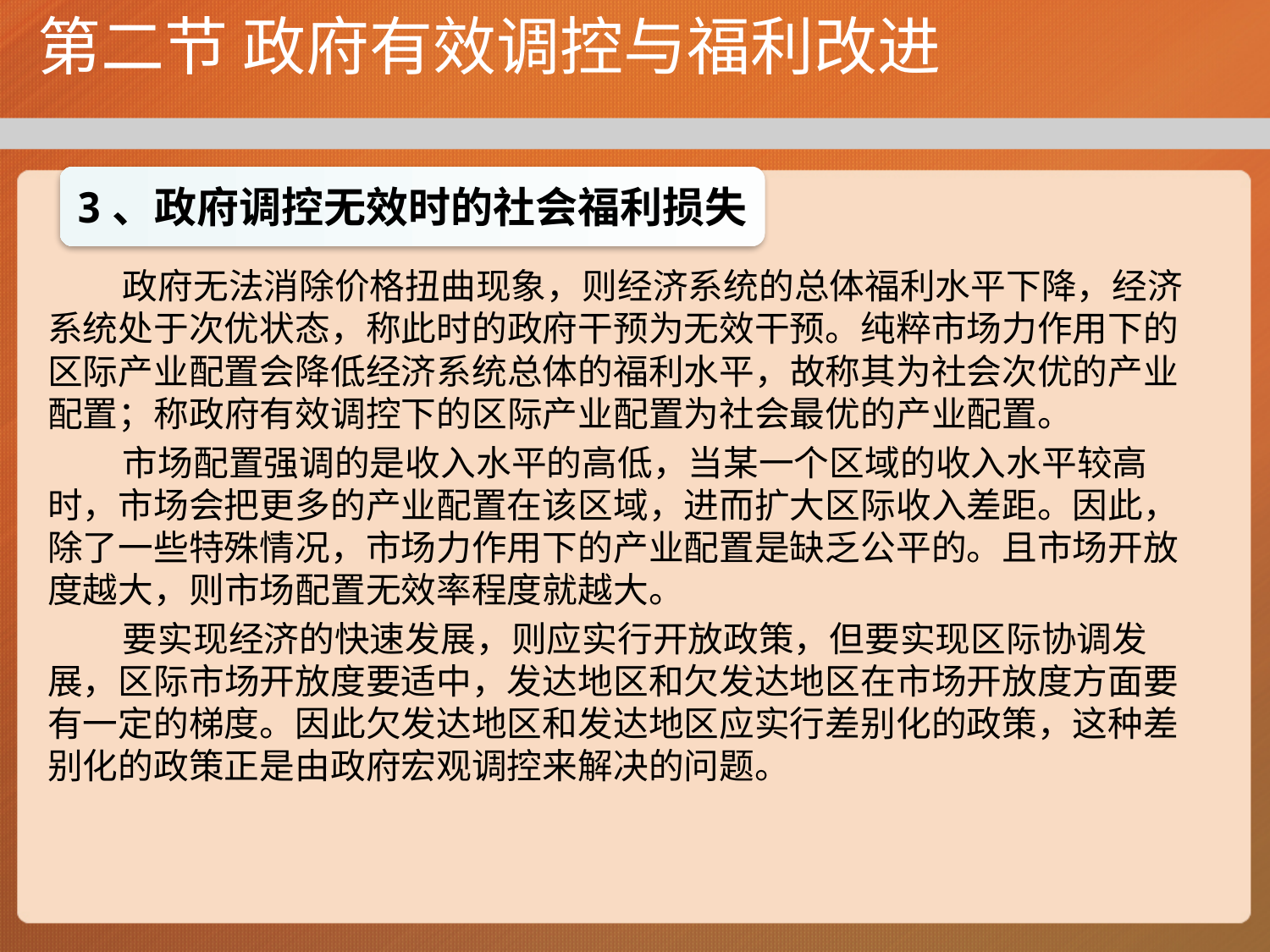

# 第二节 政府有效调控与福利改进
3、政府调控无效时的社会福利损失

政府无法消除价格扭曲现象，则经济系统的总体福利水平下降，经济系统处于次优状态，称此时的政府干预为无效干预。纯粹市场力作用下的区际产业配置会降低经济系统总体的福利水平，故称其为社会次优的产业配置；称政府有效调控下的区际产业配置为社会最优的产业配置。
市场配置强调的是收入水平的高低，当某一个区域的收入水平较高时，市场会把更多的产业配置在该区域，进而扩大区际收入差距。因此，除了一些特殊情况，市场力作用下的产业配置是缺乏公平的。且市场开放度越大，则市场配置无效率程度就越大。
要实现经济的快速发展，则应实行开放政策，但要实现区际协调发展，区际市场开放度要适中，发达地区和欠发达地区在市场开放度方面要有一定的梯度。因此欠发达地区和发达地区应实行差别化的政策，这种差别化的政策正是由政府宏观调控来解决的问题。